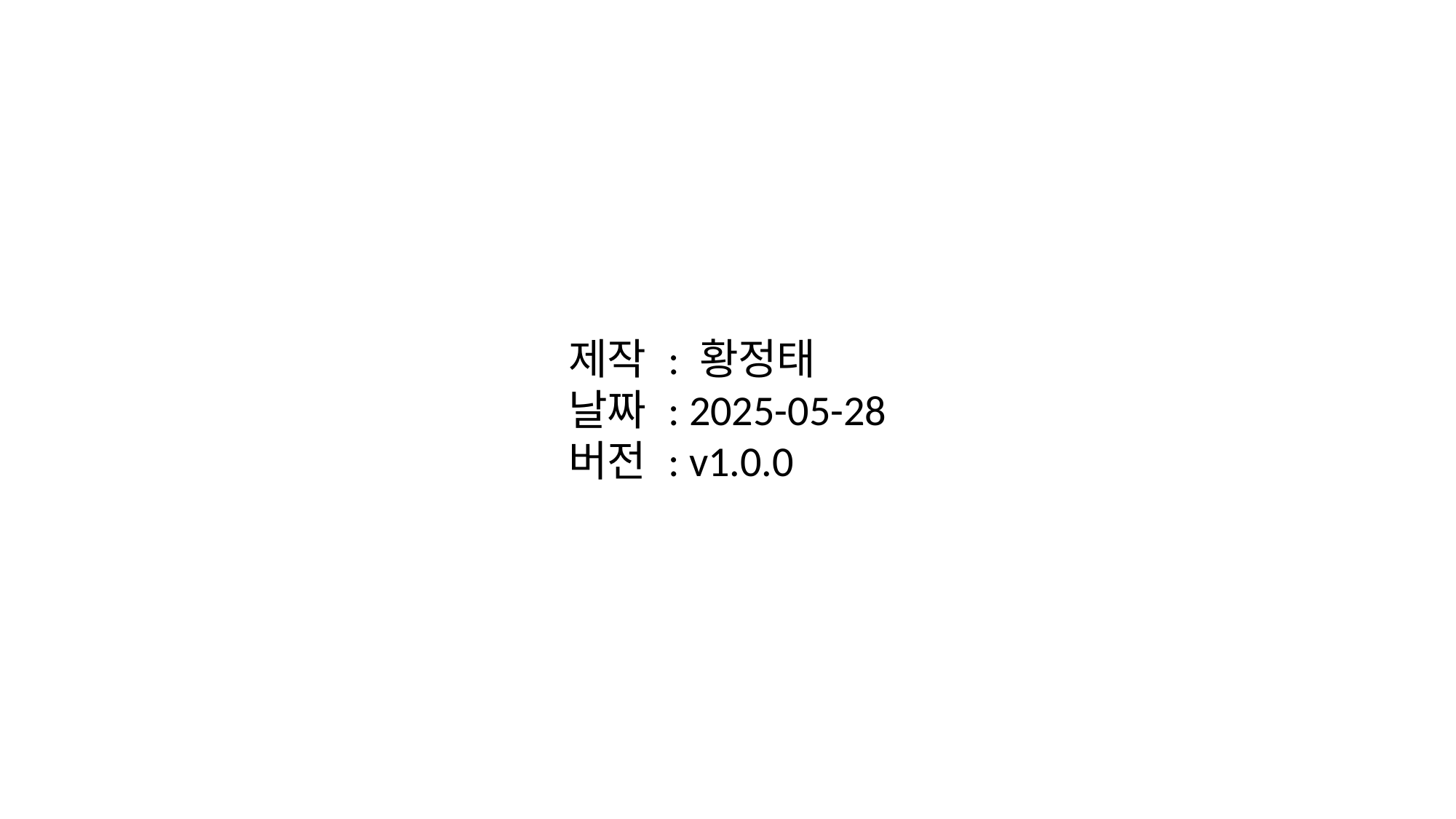

제작 : 황정태
날짜 : 2025-05-28
버전 : v1.0.0